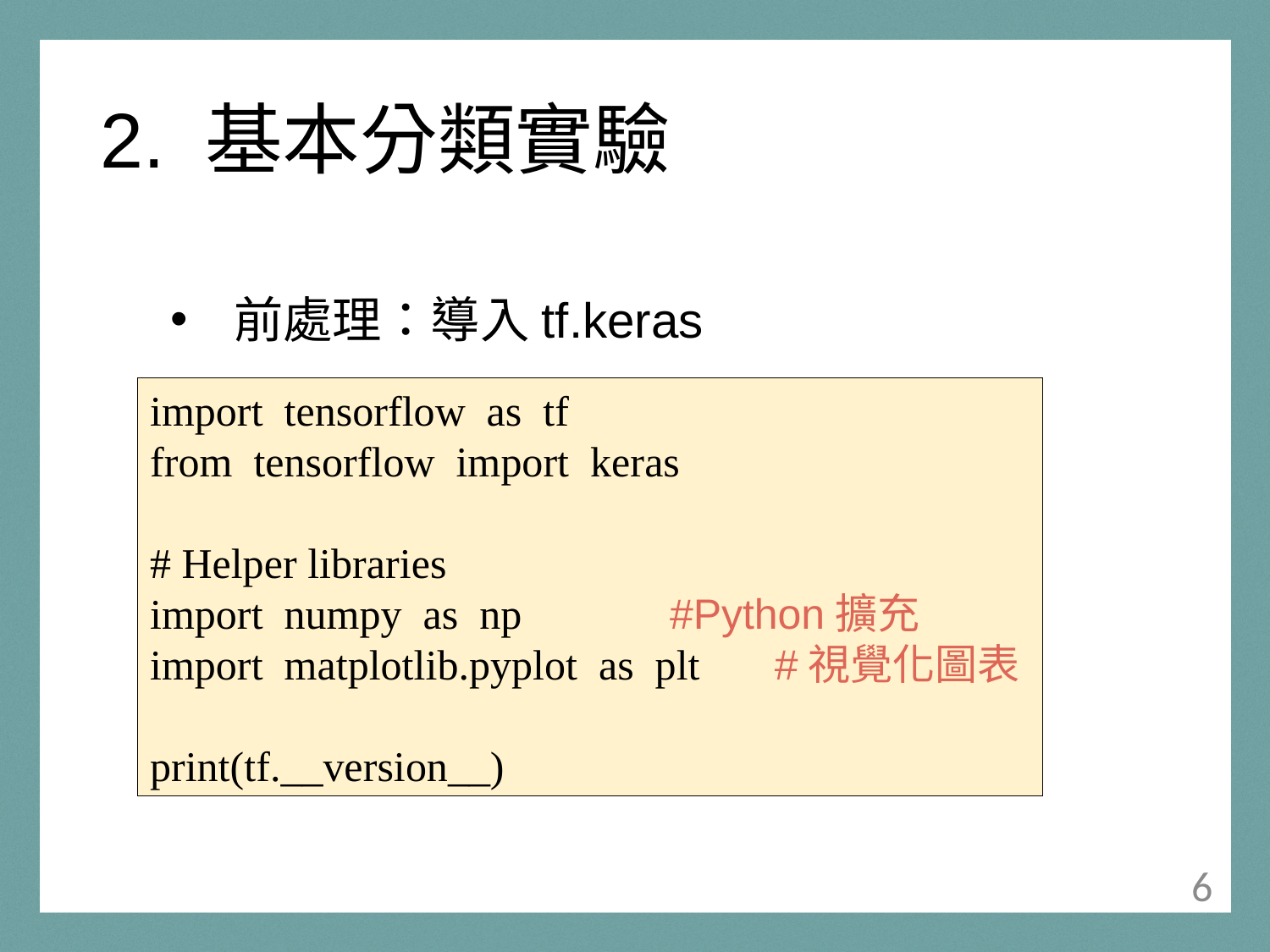

# 2. 基本分類實驗
前處理：導入tf.keras
import  tensorflow  as  tf
from  tensorflow  import  keras

# Helper libraries
import  numpy  as  np		 #Python擴充
import  matplotlib.pyplot  as  plt       #視覺化圖表

print(tf.__version__)
6